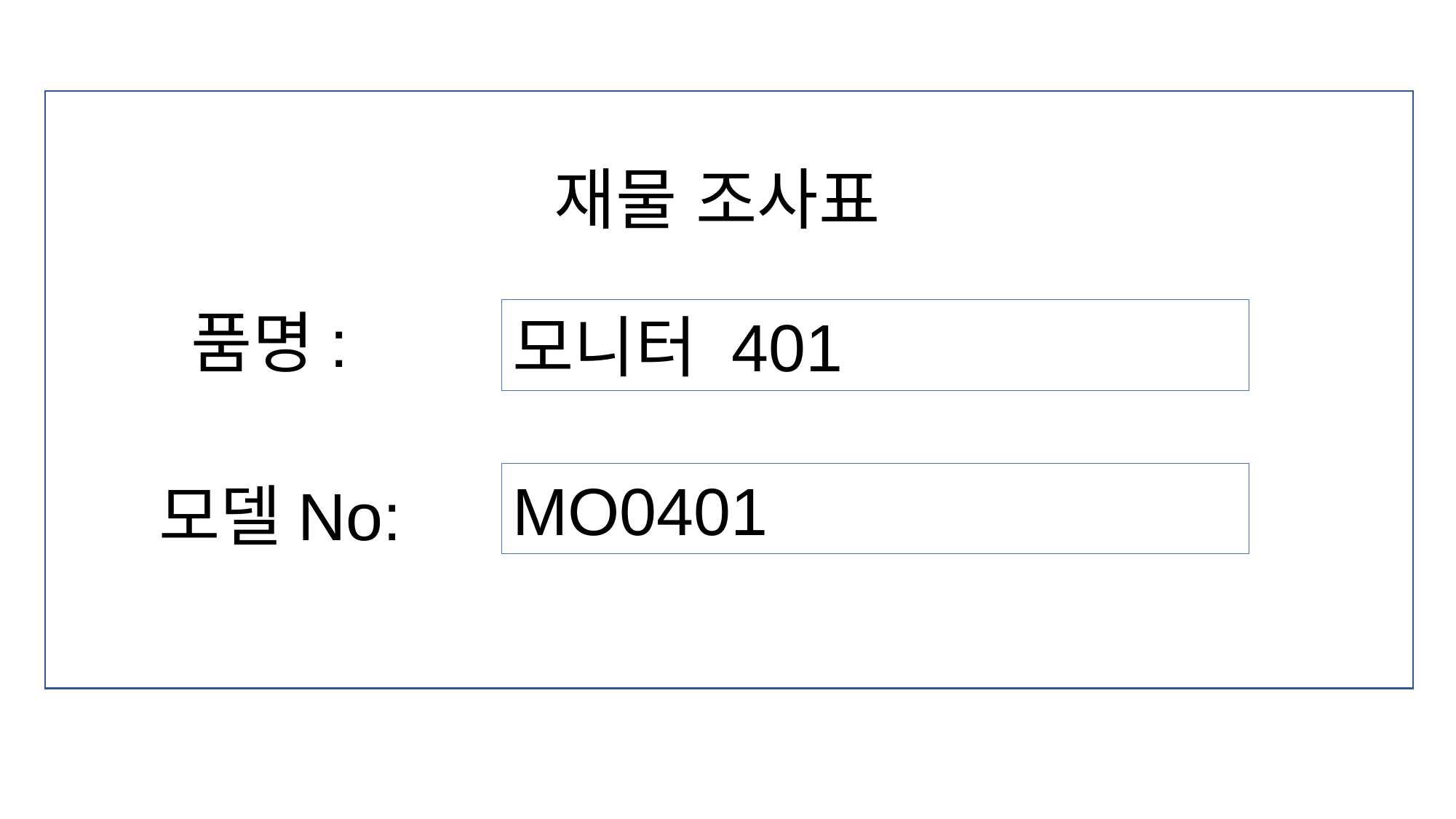

재물 조사표
품명:
모니터 401
MO0401
모델No: